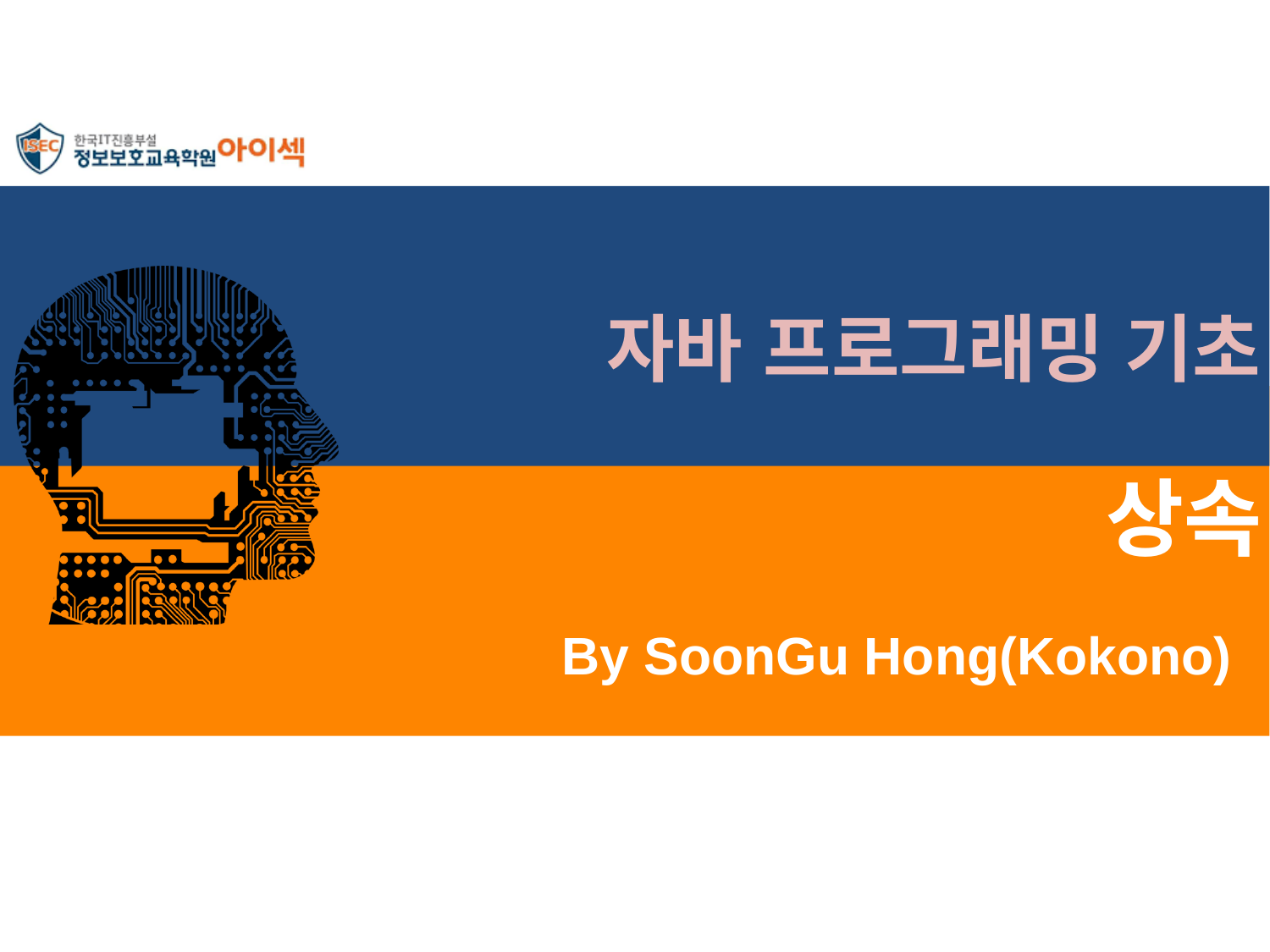

자바 프로그래밍 기초
# 상속
By SoonGu Hong(Kokono)